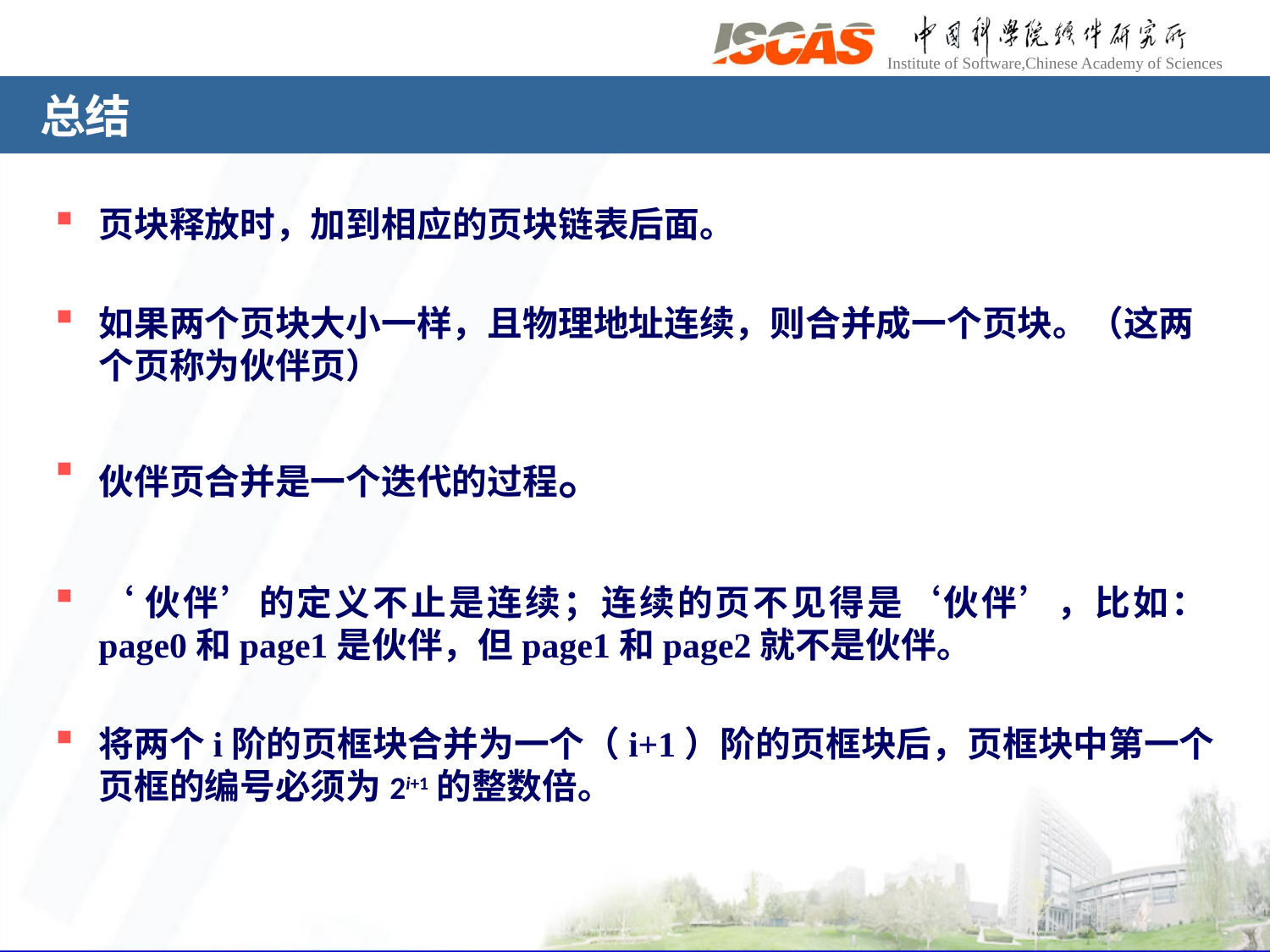

# 总结
页块释放时，加到相应的页块链表后面。

如果两个页块大小一样，且物理地址连续，则合并成一个页块。（这两个页称为伙伴页）

伙伴页合并是一个迭代的过程。

‘伙伴’的定义不止是连续；连续的页不见得是‘伙伴’，比如：page0和page1是伙伴，但page1和page2就不是伙伴。

将两个i阶的页框块合并为一个（i+1）阶的页框块后，页框块中第一个页框的编号必须为2i+1的整数倍。